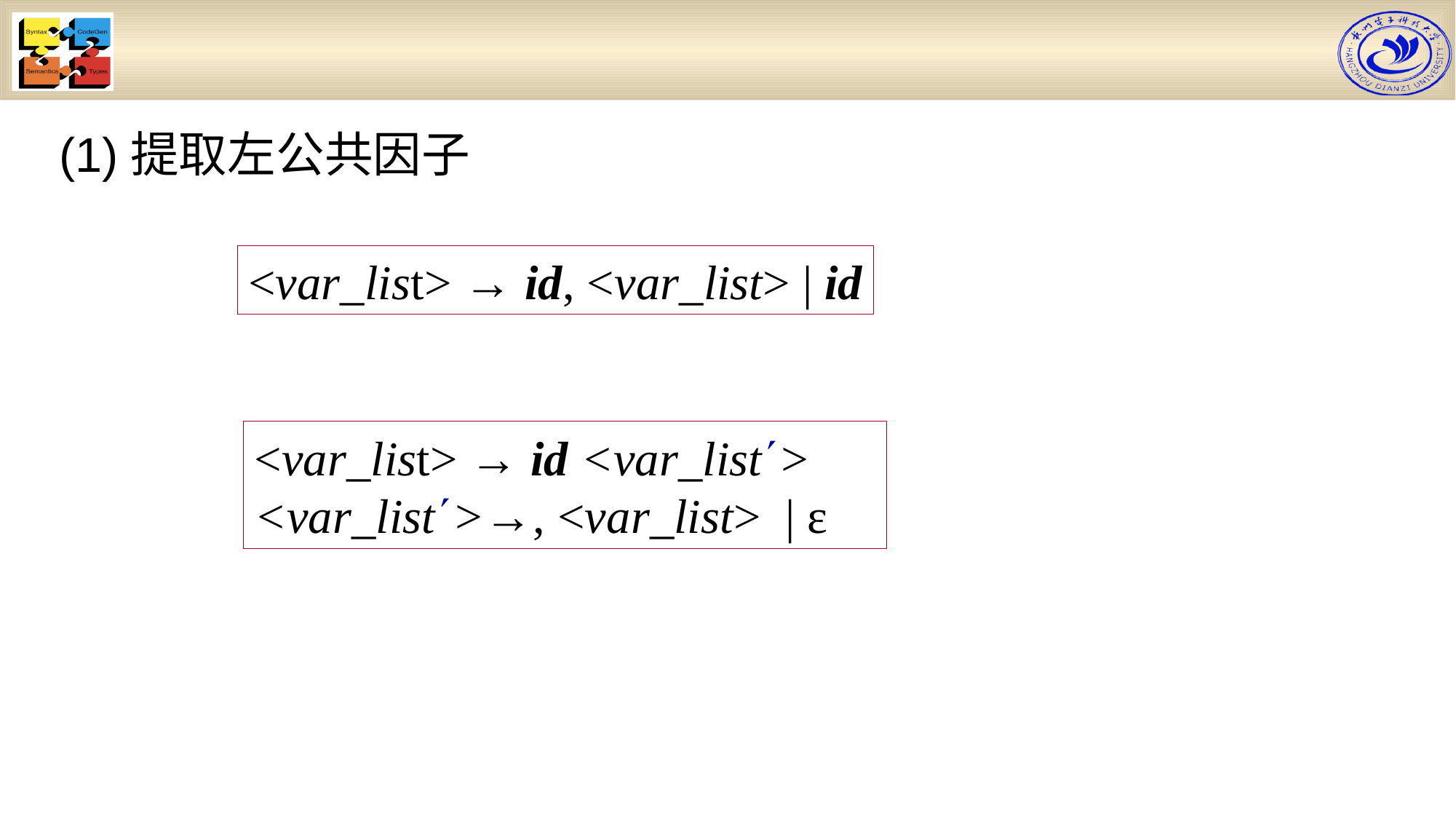

(1)提取左公共因子
<var_list> → id, <var_list> | id
<var_list> → id <var_list′>
<var_list′>→, <var_list>  | ε